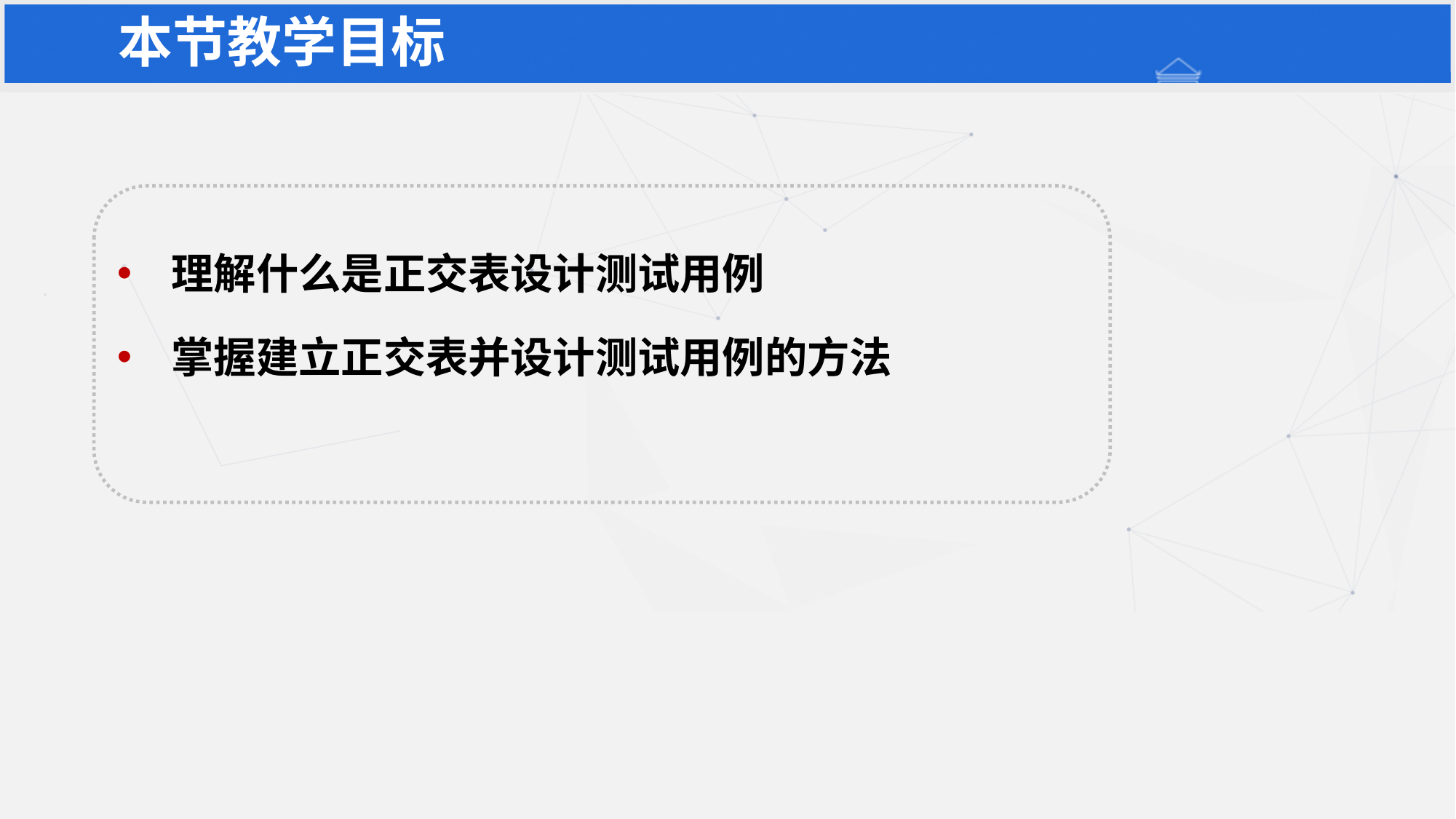

# 本节教学目标

理解什么是正交表设计测试用例
掌握建立正交表并设计测试用例的方法